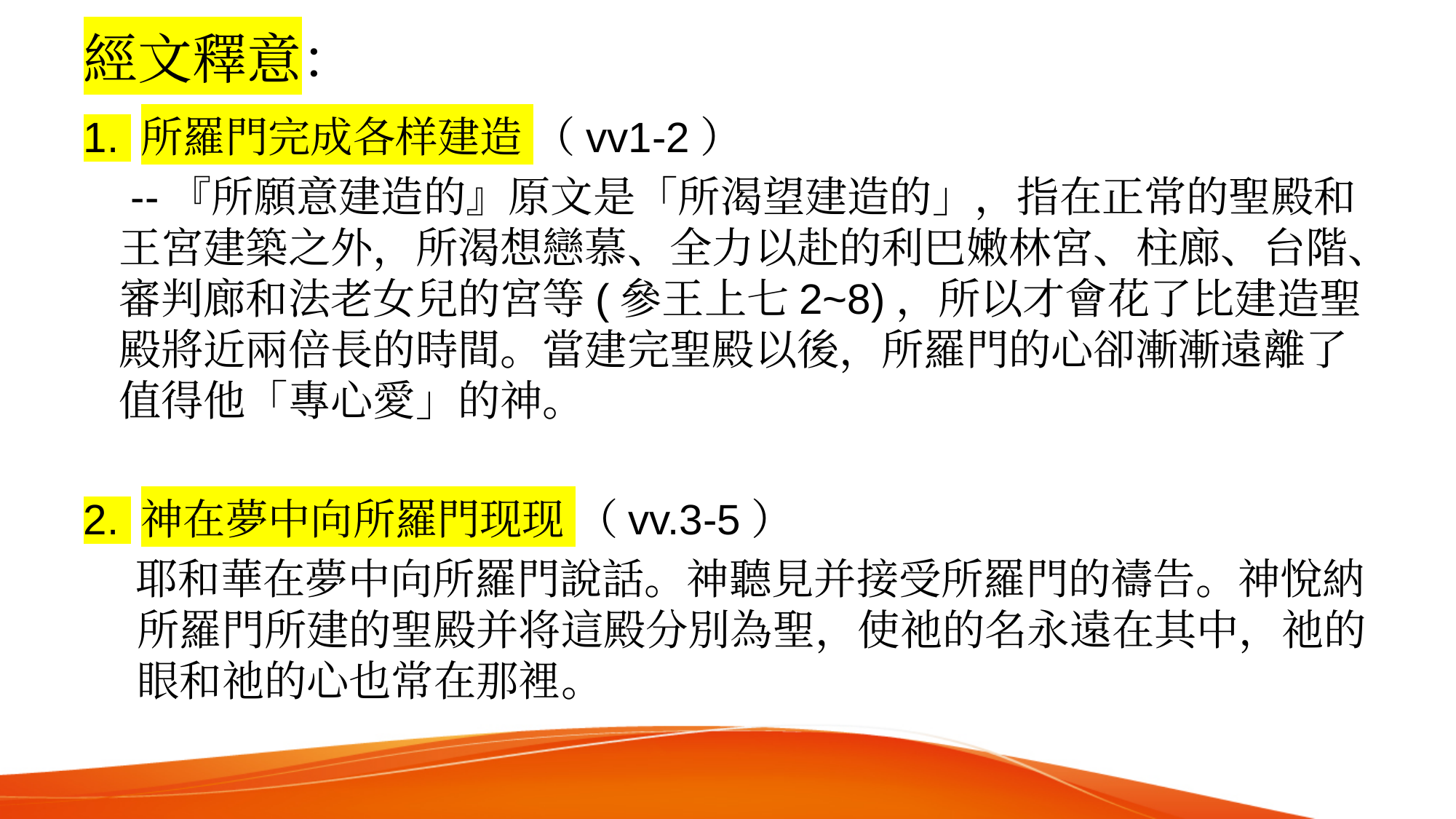

# 經文釋意：
1. 所羅門完成各样建造 （vv1-2）
    --『所願意建造的』原文是「所渴望建造的」，指在正常的聖殿和王宮建築之外，所渴想戀慕、全力以赴的利巴嫩林宮、柱廊、台階、審判廊和法老女兒的宮等(參王上七2~8)，所以才會花了比建造聖殿將近兩倍長的時間。當建完聖殿以後，所羅門的心卻漸漸遠離了值得他「專心愛」的神。

2. 神在夢中向所羅門现现 （vv.3-5）
耶和華在夢中向所羅門說話。神聽見并接受所羅門的禱告。神悅納所羅門所建的聖殿并将這殿分別為聖，使祂的名永遠在其中，祂的眼和祂的心也常在那裡。